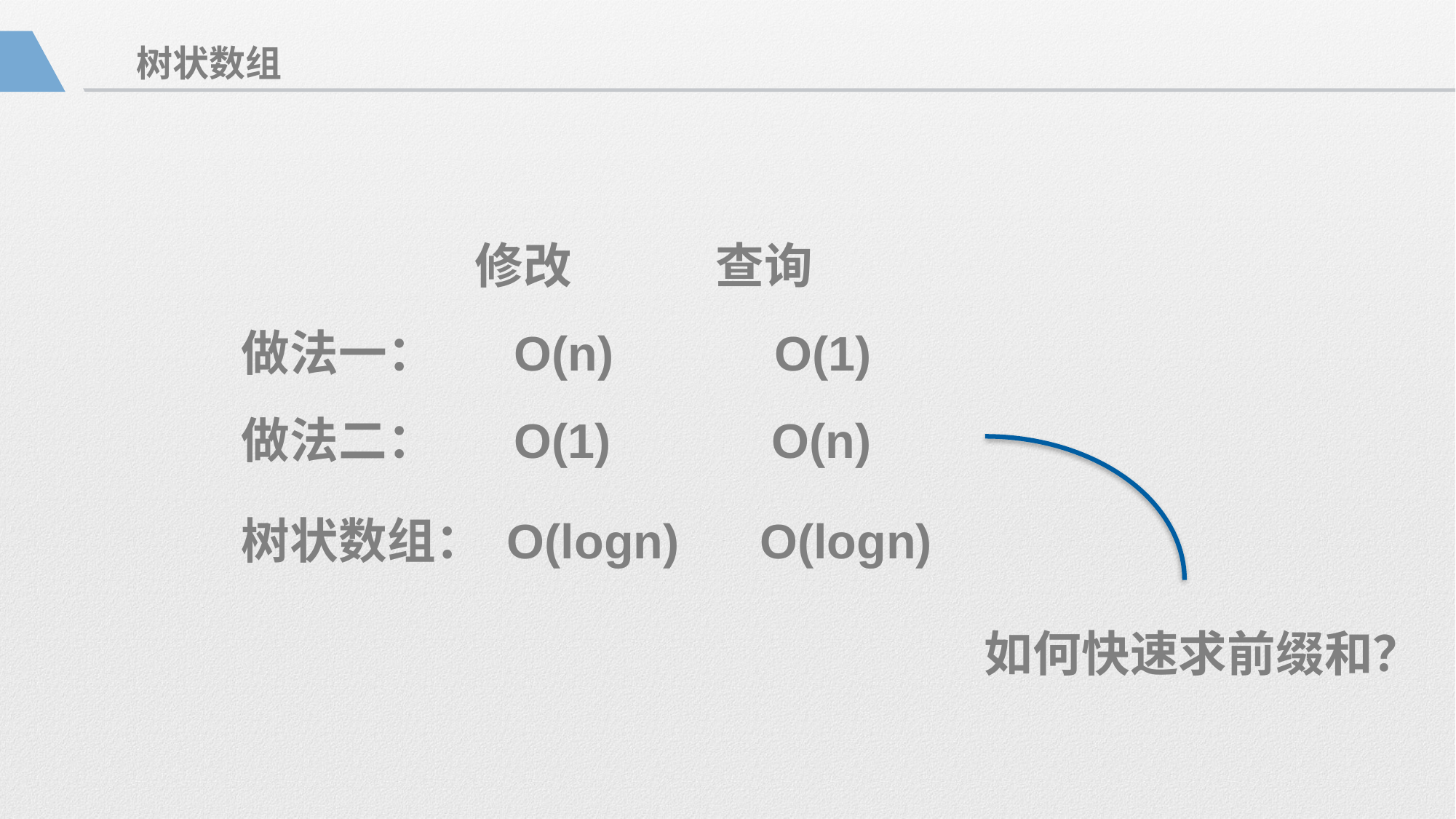

树状数组
                    修改             查询
做法一：      O(n)            O(1)
做法二：      O(1)            O(n)

树状数组： O(logn)      O(logn)
如何快速求前缀和？